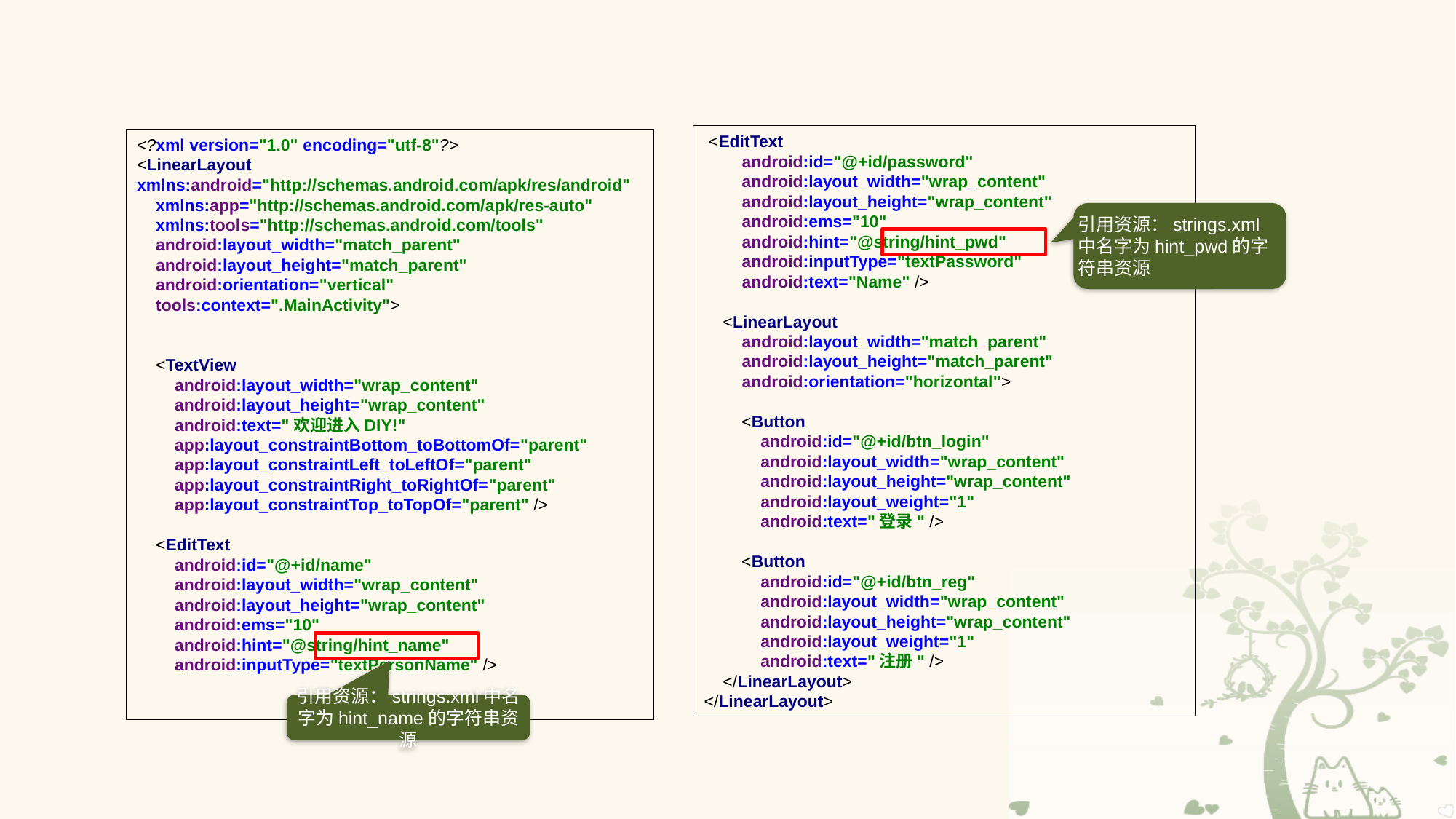

# 布局文件的 Text 视图
<?xml version="1.0" encoding="utf-8"?>
<LinearLayout xmlns:android="http://schemas.android.com/apk/res/android"
    xmlns:app="http://schemas.android.com/apk/res-auto"
    xmlns:tools="http://schemas.android.com/tools"
    android:layout_width="match_parent"
    android:layout_height="match_parent"
    android:orientation="vertical"
    tools:context=".MainActivity">
    <TextView
        android:layout_width="wrap_content"
        android:layout_height="wrap_content"
        android:text="欢迎进入DIY!"
        app:layout_constraintBottom_toBottomOf="parent"
        app:layout_constraintLeft_toLeftOf="parent"
        app:layout_constraintRight_toRightOf="parent"
        app:layout_constraintTop_toTopOf="parent" />
    <EditText
        android:id="@+id/name"
        android:layout_width="wrap_content"
        android:layout_height="wrap_content"
        android:ems="10"
        android:hint="@string/hint_name"
        android:inputType="textPersonName" />
 <EditText
        android:id="@+id/password"
        android:layout_width="wrap_content"
        android:layout_height="wrap_content"
        android:ems="10"
        android:hint="@string/hint_pwd"
        android:inputType="textPassword"
        android:text="Name" />
    <LinearLayout
        android:layout_width="match_parent"
        android:layout_height="match_parent"
        android:orientation="horizontal">
        <Button
            android:id="@+id/btn_login"
            android:layout_width="wrap_content"
            android:layout_height="wrap_content"
            android:layout_weight="1"
            android:text="登录" />
        <Button
            android:id="@+id/btn_reg"
            android:layout_width="wrap_content"
            android:layout_height="wrap_content"
            android:layout_weight="1"
            android:text="注册" />
    </LinearLayout>
</LinearLayout>
引用资源：strings.xml中名字为hint_pwd的字符串资源

引用资源：strings.xml中名字为hint_name的字符串资源